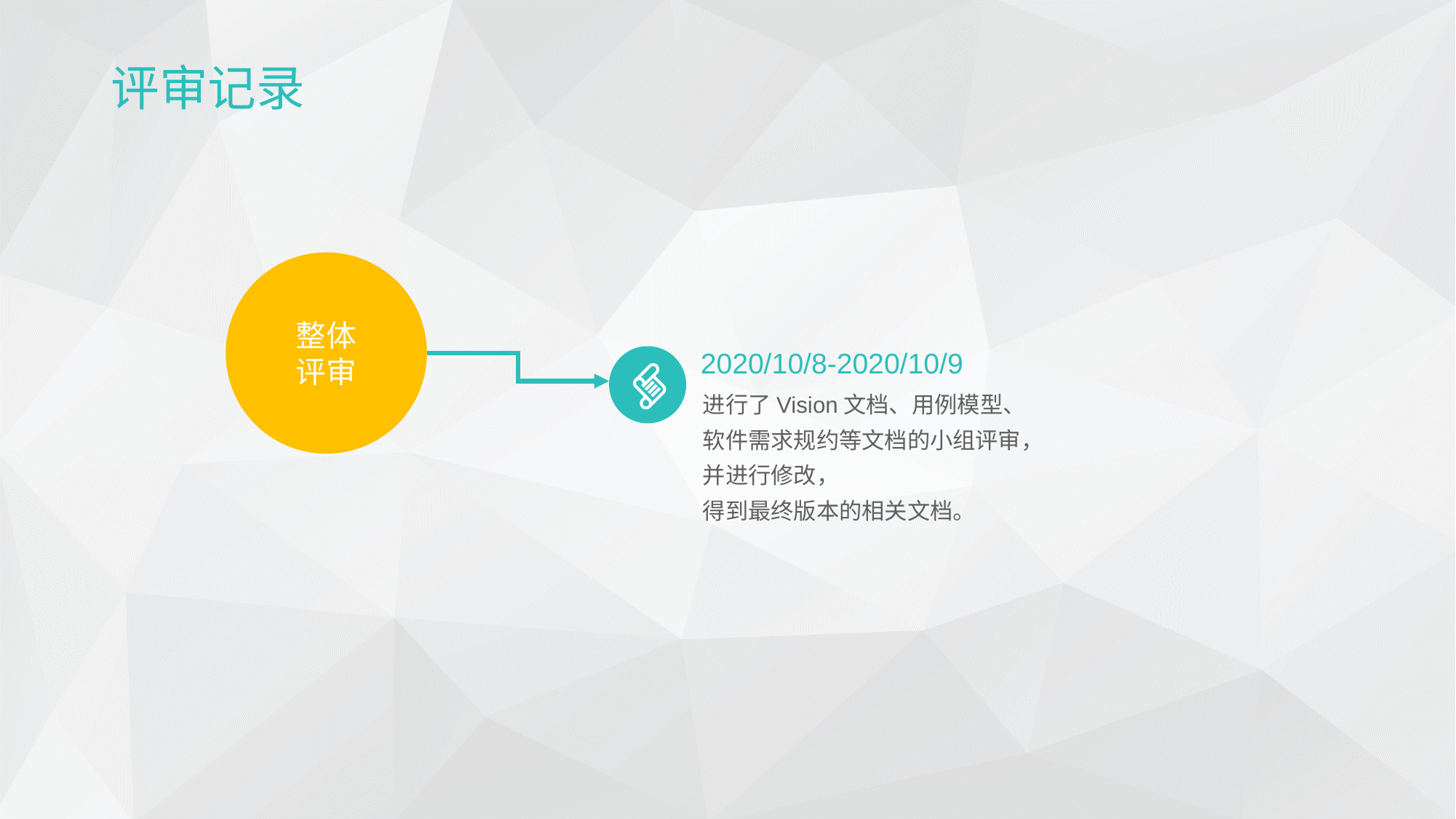

评审记录
整体
评审
2020/10/8-2020/10/9

进行了Vision文档、用例模型、软件需求规约等文档的小组评审，并进行修改，
得到最终版本的相关文档。